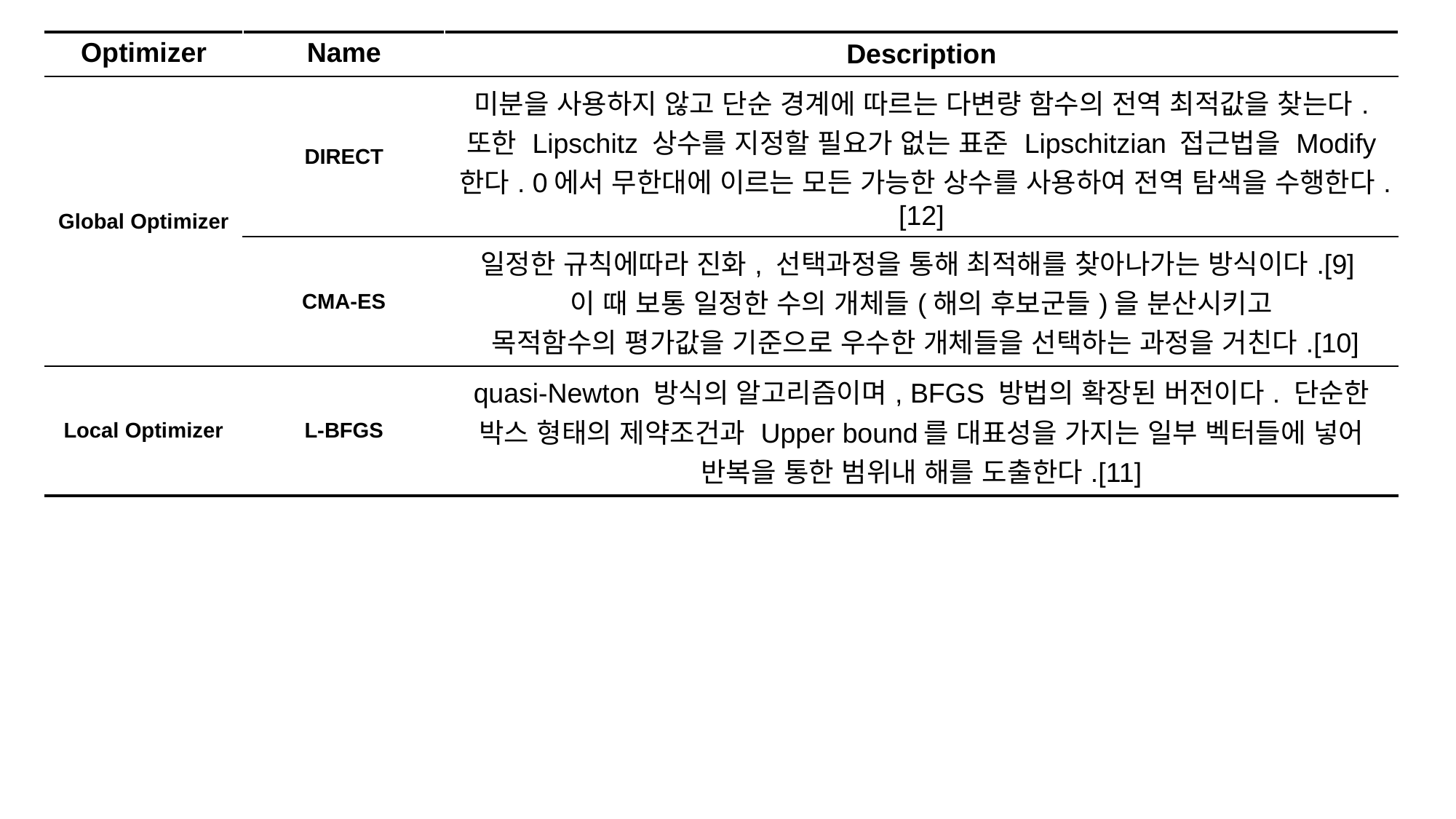

| Optimizer | Name | Description |
| --- | --- | --- |
| Global Optimizer | DIRECT | 미분을 사용하지 않고 단순 경계에 따르는 다변량 함수의 전역 최적값을 찾는다. 또한 Lipschitz 상수를 지정할 필요가 없는 표준 Lipschitzian 접근법을 Modify 한다. 0에서 무한대에 이르는 모든 가능한 상수를 사용하여 전역 탐색을 수행한다.[12] |
|  | CMA-ES | 일정한 규칙에따라 진화, 선택과정을 통해 최적해를 찾아나가는 방식이다.[9] 이 때 보통 일정한 수의 개체들(해의 후보군들)을 분산시키고 목적함수의 평가값을 기준으로 우수한 개체들을 선택하는 과정을 거친다.[10] |
| Local Optimizer | L-BFGS | quasi-Newton 방식의 알고리즘이며, BFGS 방법의 확장된 버전이다. 단순한 박스 형태의 제약조건과 Upper bound를 대표성을 가지는 일부 벡터들에 넣어 반복을 통한 범위내 해를 도출한다.[11] |